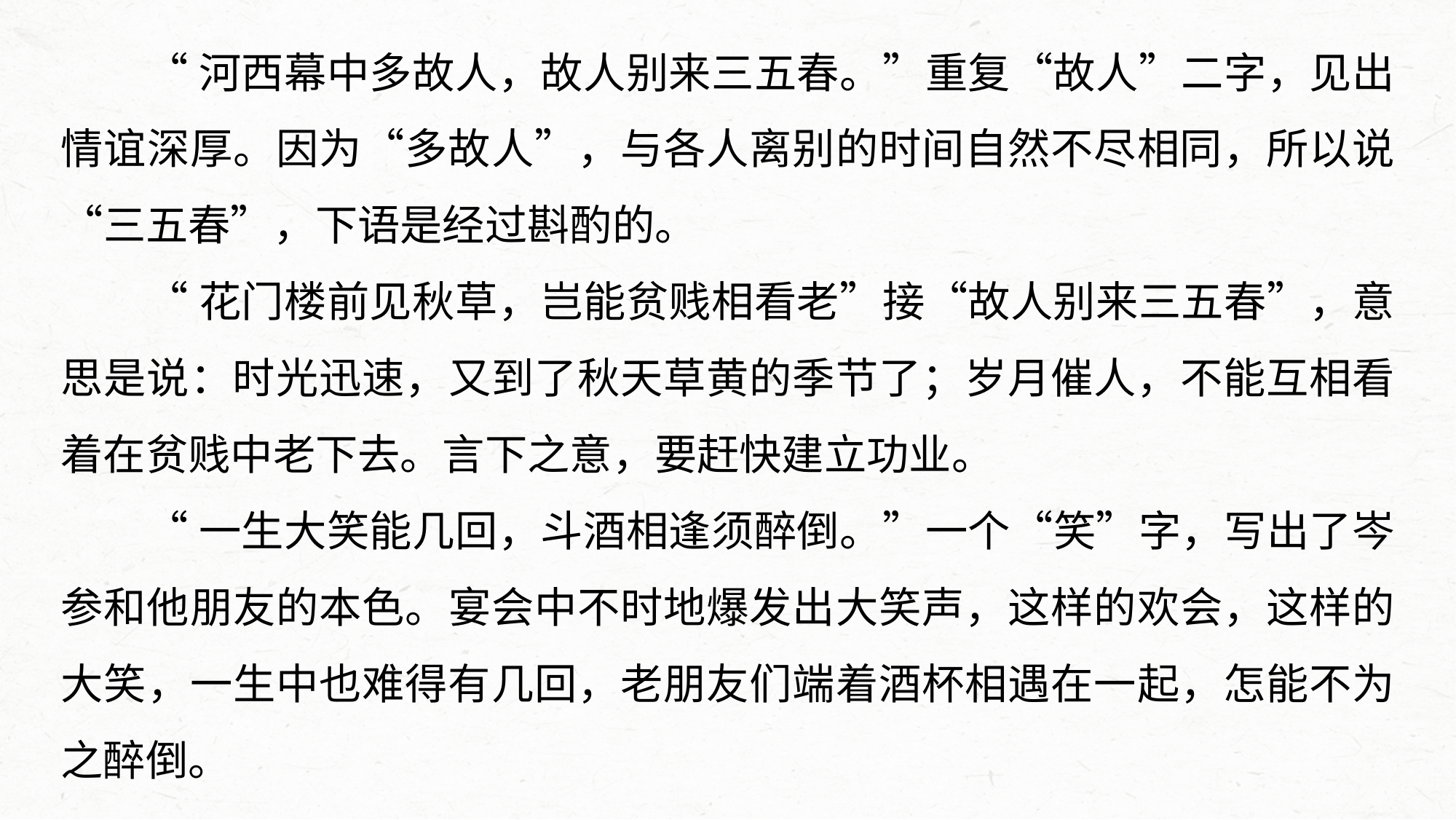

“河西幕中多故人，故人别来三五春。”重复“故人”二字，见出情谊深厚。因为“多故人”，与各人离别的时间自然不尽相同，所以说“三五春”，下语是经过斟酌的。
“花门楼前见秋草，岂能贫贱相看老”接“故人别来三五春”，意思是说：时光迅速，又到了秋天草黄的季节了；岁月催人，不能互相看着在贫贱中老下去。言下之意，要赶快建立功业。
“一生大笑能几回，斗酒相逢须醉倒。”一个“笑”字，写出了岑参和他朋友的本色。宴会中不时地爆发出大笑声，这样的欢会，这样的大笑，一生中也难得有几回，老朋友们端着酒杯相遇在一起，怎能不为之醉倒。